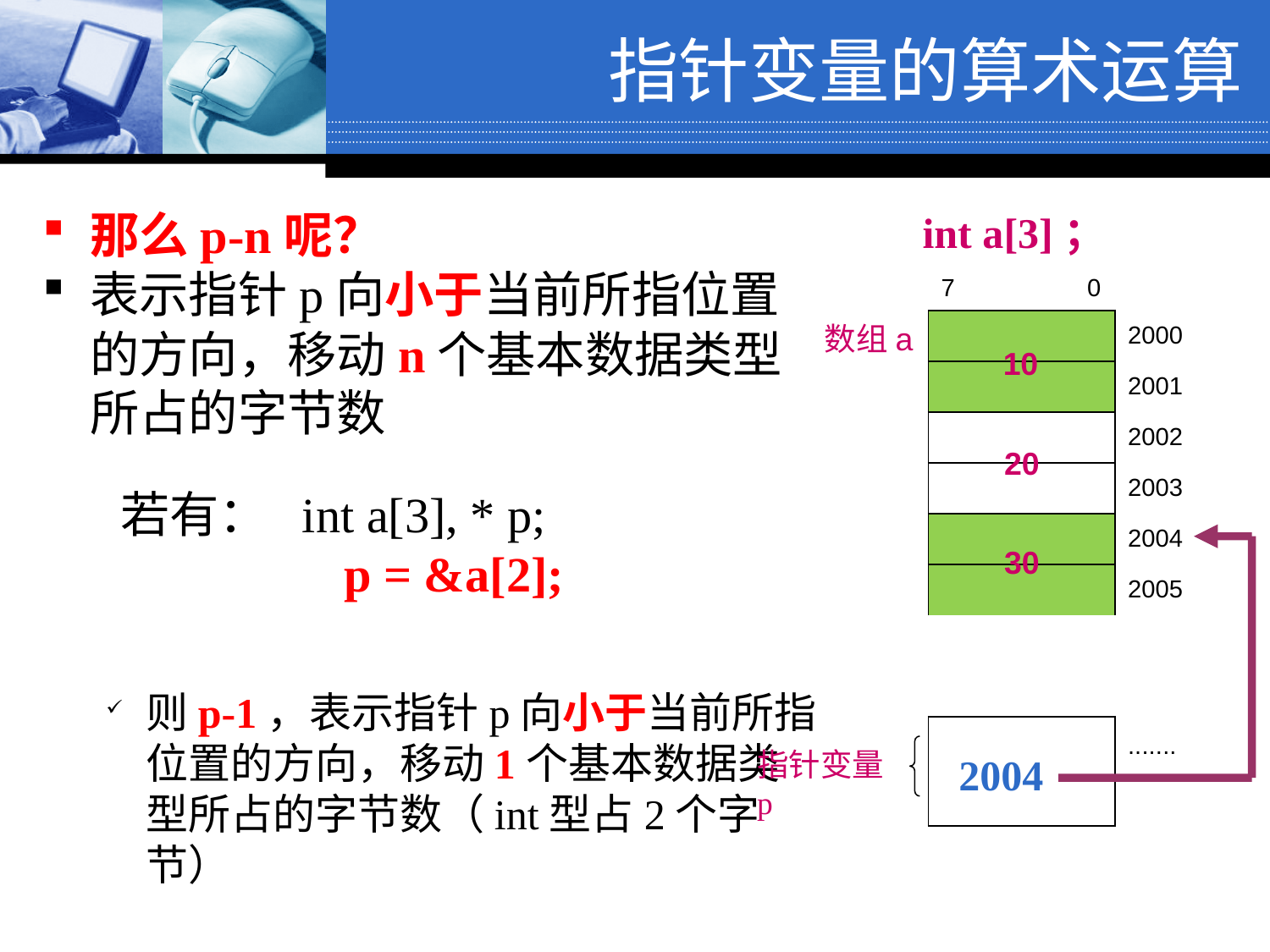

指针变量的算术运算
那么p-n呢？
表示指针p向小于当前所指位置的方向，移动n个基本数据类型所占的字节数

      若有：  int a[3], * p;
			p = &a[2];

则p-1，表示指针p向小于当前所指位置的方向，移动1个基本数据类型所占的字节数（int型占2个字节）

即p-1指向a[1]
即p-2指向a[0]
int a[3]；

| 7 0 |  |
| --- | --- |
|  | 2000 |
|  | 2001 |
|  | 2002 |
|  | 2003 |
|  | 2004 |
|  | 2005 |
|  |  |
|  |  |
|  | ....... |
|  |  |
数组a
10
20
30

指针变量p
2004